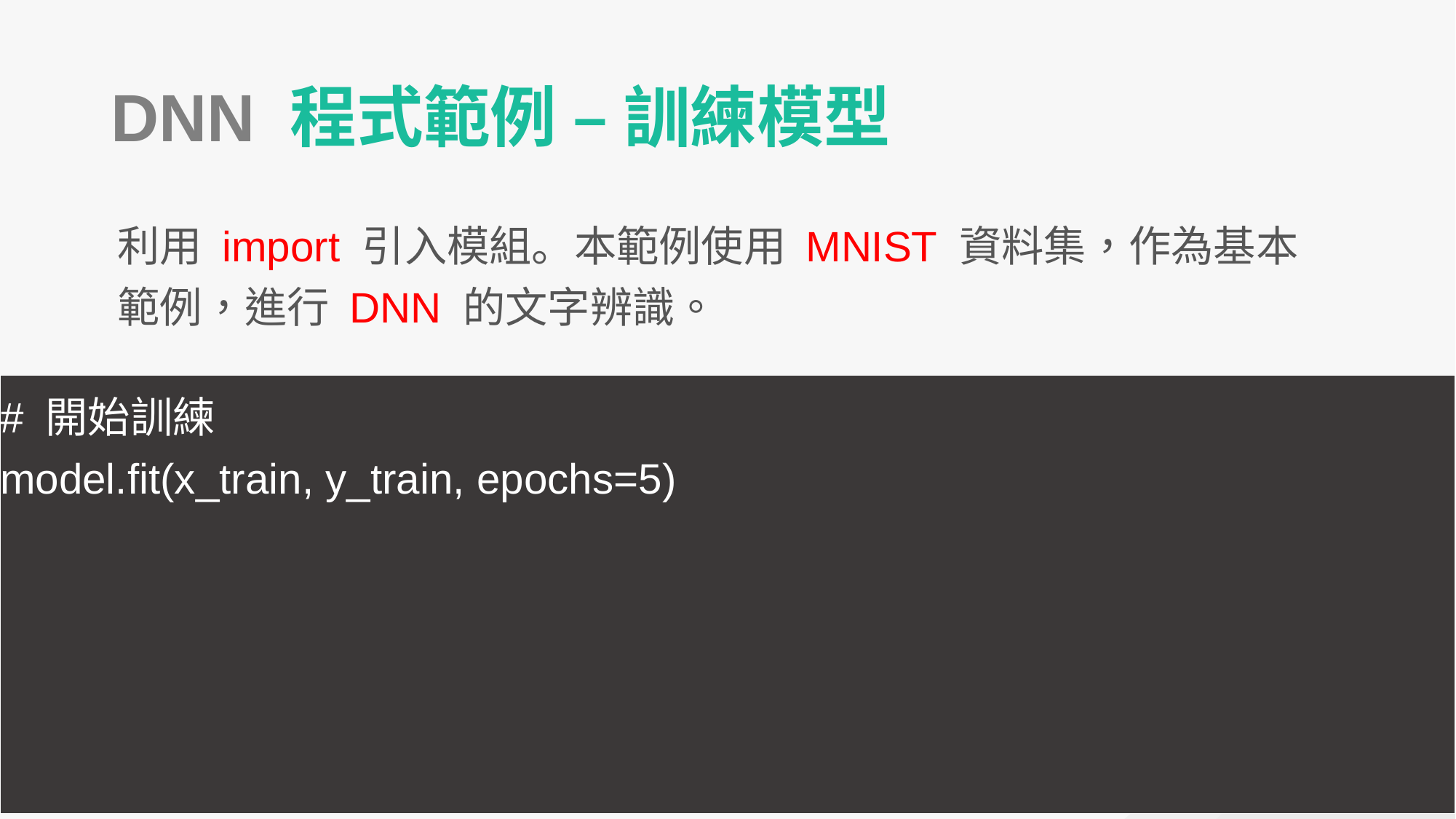

DNN 程式範例 – 訓練模型
利用 import 引入模組。本範例使用 MNIST 資料集，作為基本範例，進行 DNN 的文字辨識。
# 開始訓練
model.fit(x_train, y_train, epochs=5)